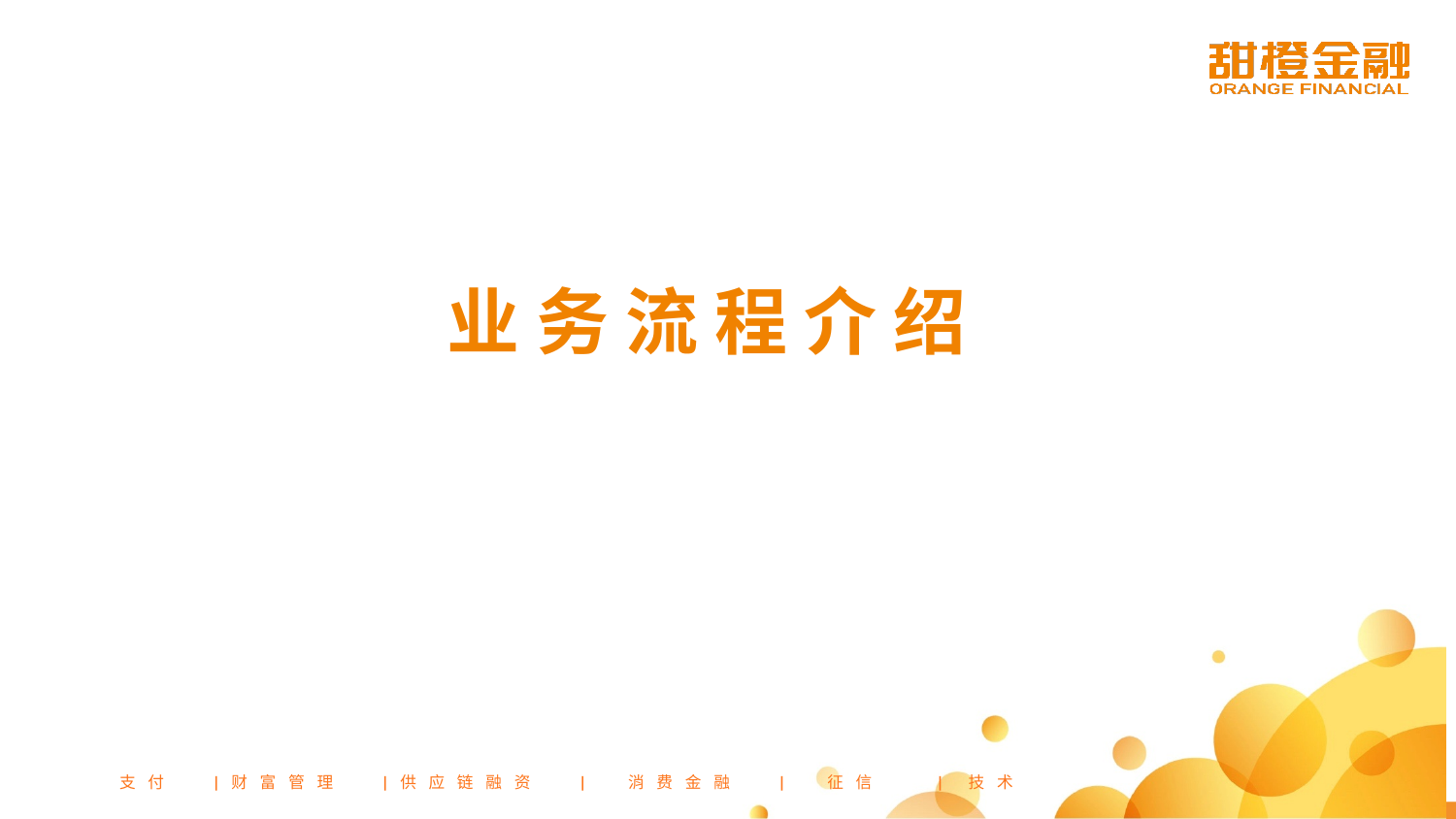

# 业 务 流 程 介 绍